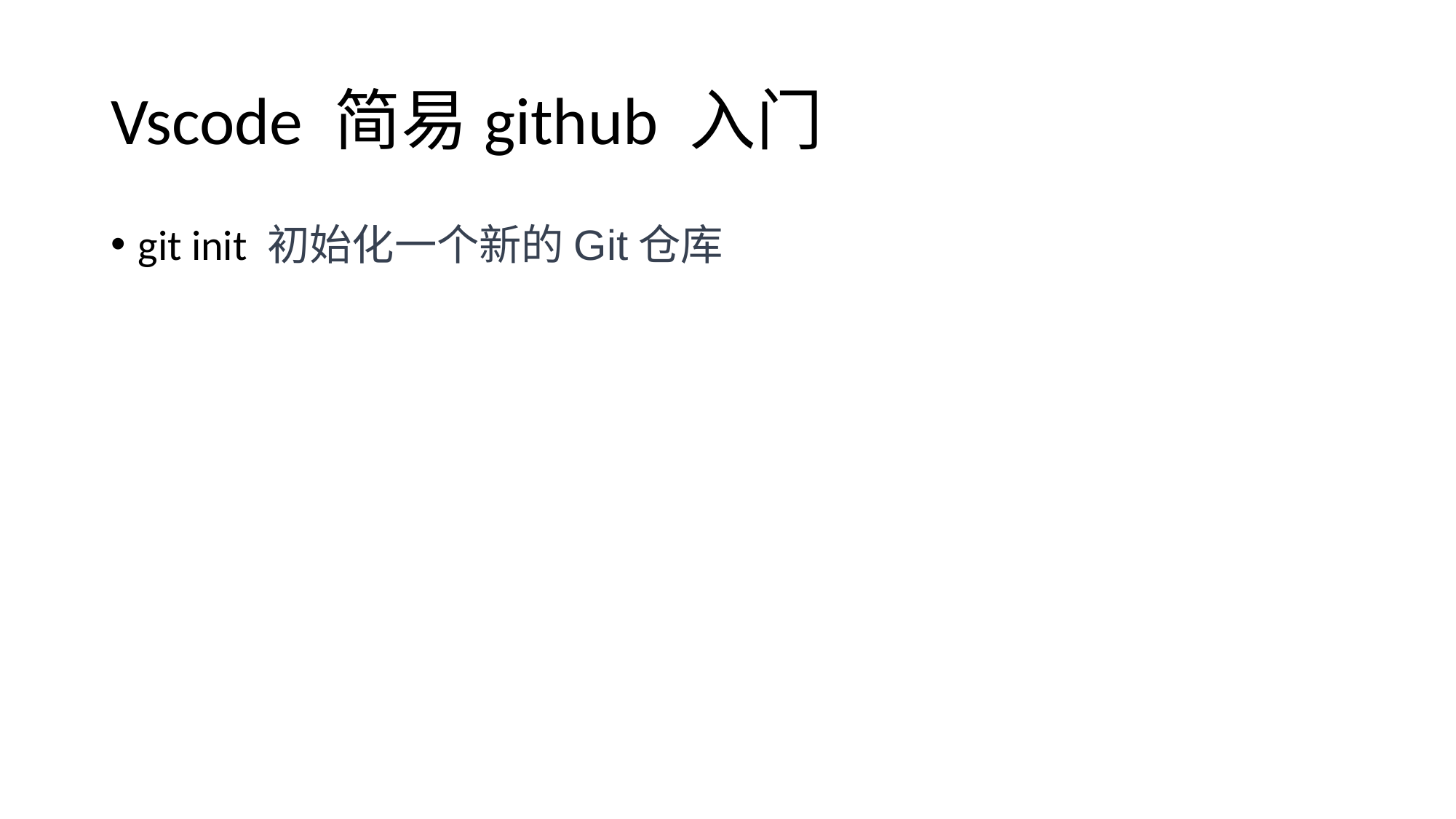

# Vscode 简易github 入门
git init 初始化一个新的Git仓库